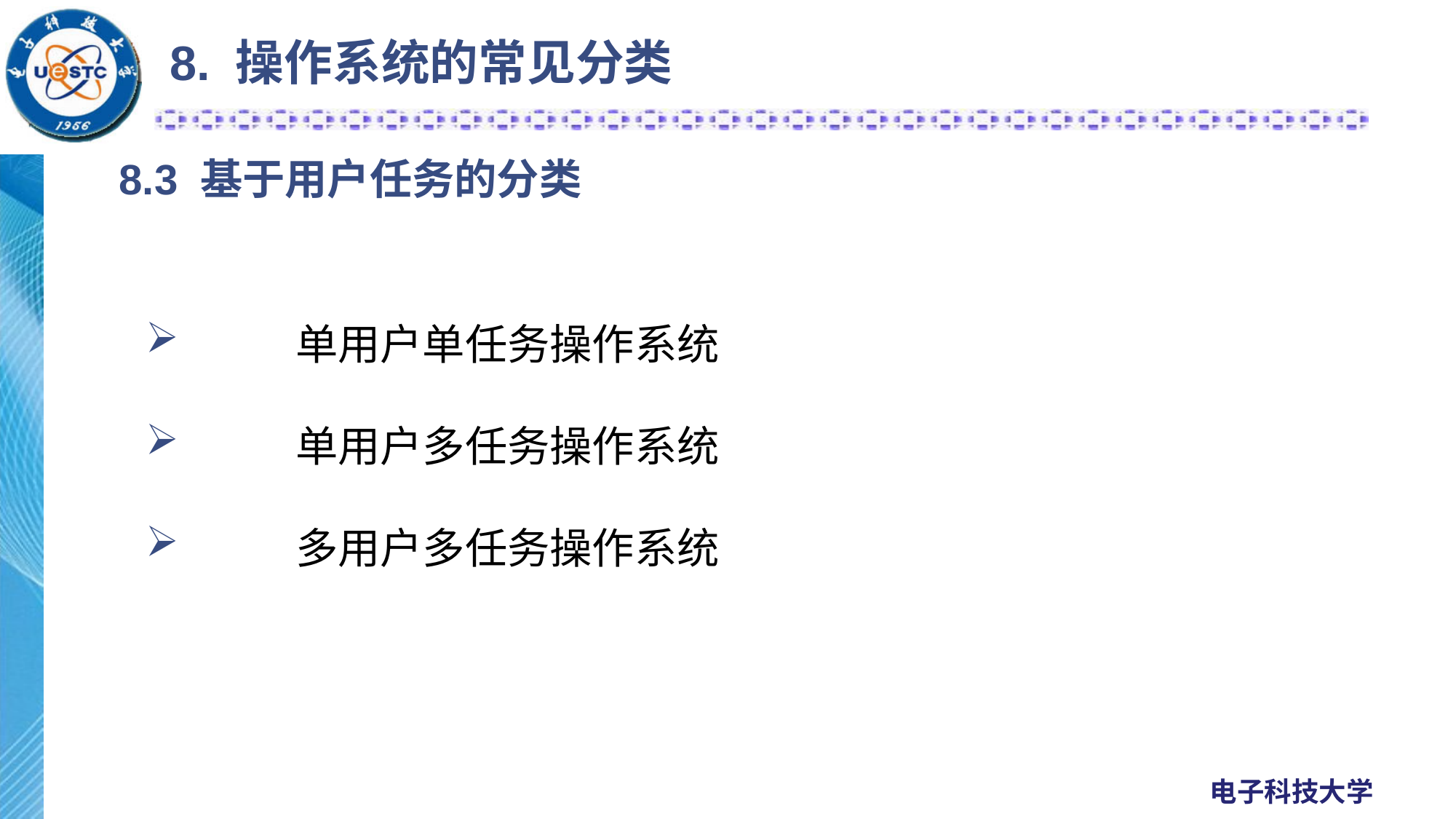

8. 操作系统的常见分类
# 8.3 基于用户任务的分类
	单用户单任务操作系统
	单用户多任务操作系统
	多用户多任务操作系统